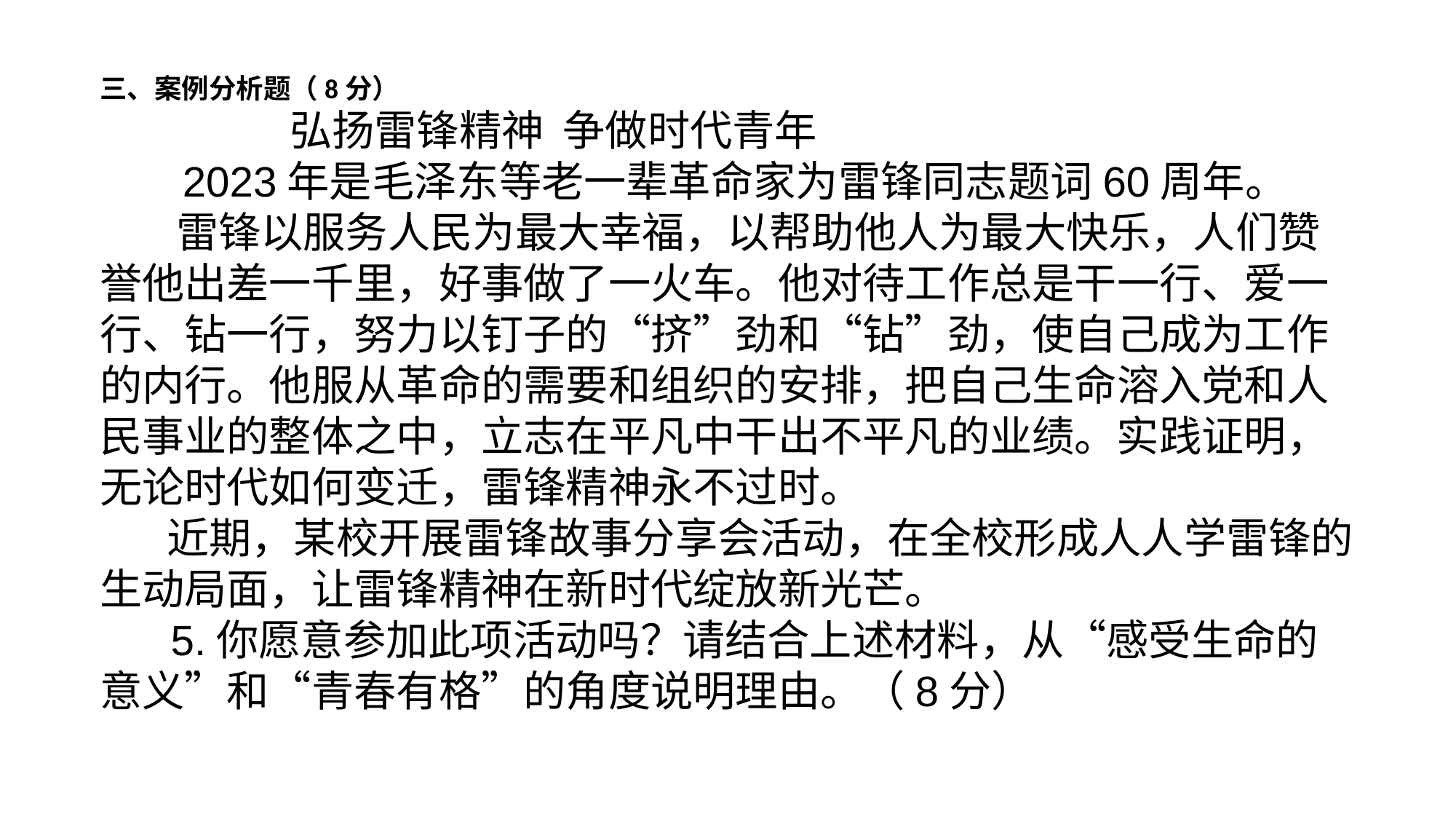

三、案例分析题（8分）
                   弘扬雷锋精神  争做时代青年
       2023年是毛泽东等老一辈革命家为雷锋同志题词60周年。
       雷锋以服务人民为最大幸福，以帮助他人为最大快乐，人们赞誉他出差一千里，好事做了一火车。他对待工作总是干一行、爱一行、钻一行，努力以钉子的“挤”劲和“钻”劲，使自己成为工作的内行。他服从革命的需要和组织的安排，把自己生命溶入党和人民事业的整体之中，立志在平凡中干出不平凡的业绩。实践证明，无论时代如何变迁，雷锋精神永不过时。
      近期，某校开展雷锋故事分享会活动，在全校形成人人学雷锋的生动局面，让雷锋精神在新时代绽放新光芒。
      5.你愿意参加此项活动吗？请结合上述材料，从“感受生命的意义”和“青春有格”的角度说明理由。（8分）